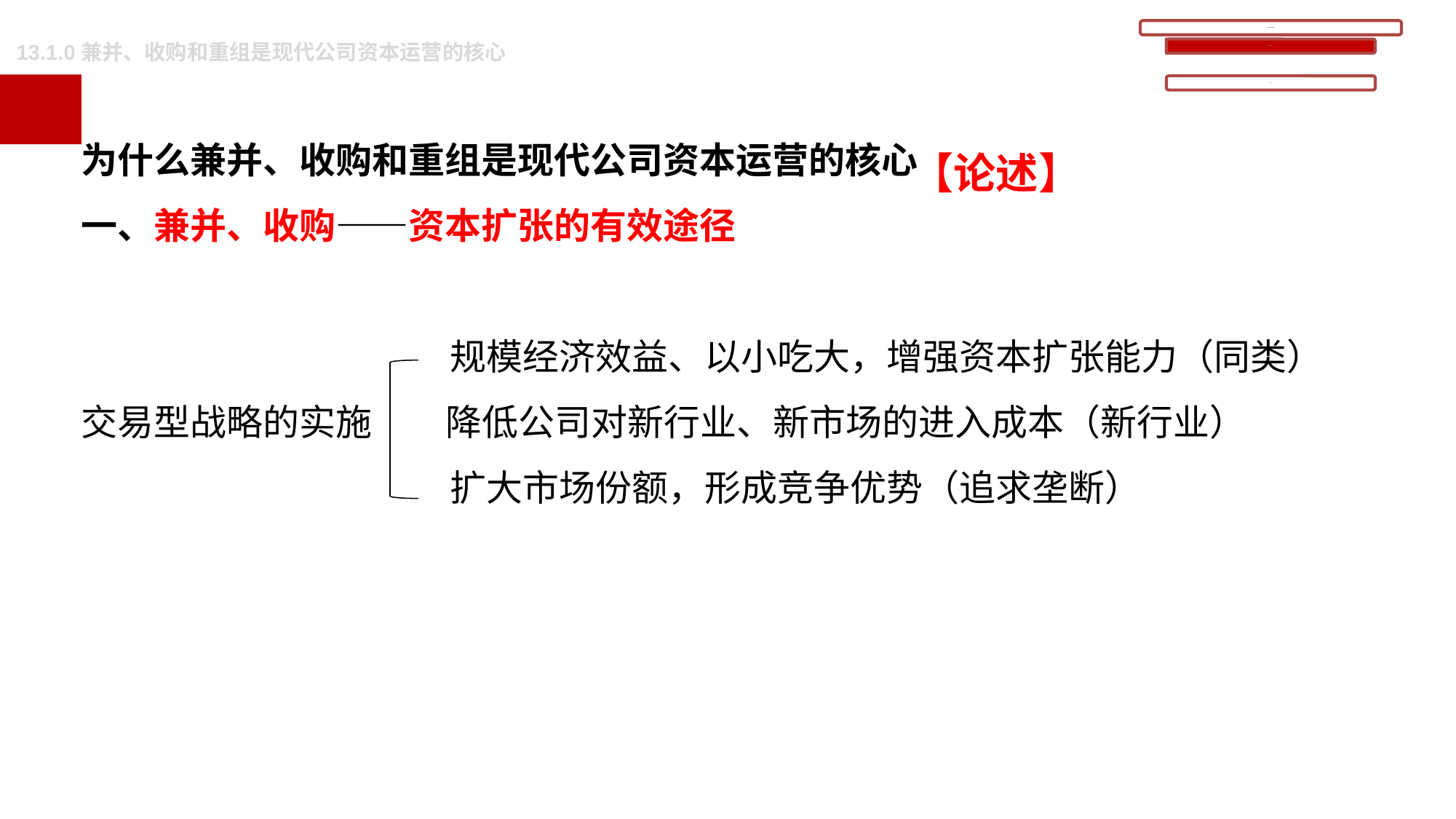

重组
兼并、收购
现代公司资本运营的核心
13.1.0兼并、收购和重组是现代公司资本运营的核心

为什么兼并、收购和重组是现代公司资本运营的核心
一、兼并、收购——资本扩张的有效途径

                                            规模经济效益、以小吃大，增强资本扩张能力（同类）
交易型战略的实施         降低公司对新行业、新市场的进入成本（新行业）
                                            扩大市场份额，形成竞争优势（追求垄断）

【论述】